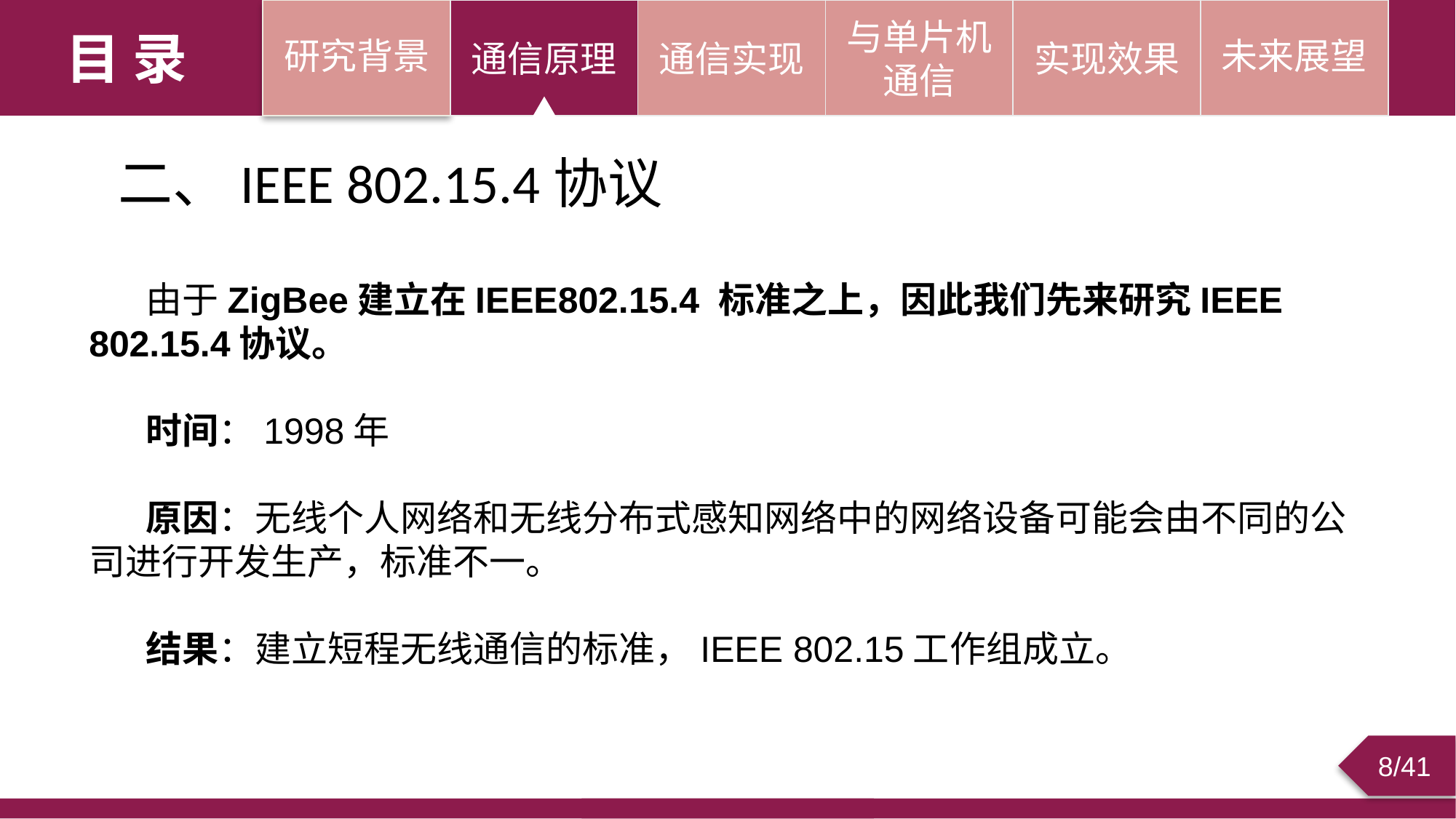

研究背景
通信原理
通信实现
与单片机通信
实现效果
未来展望

目 录

二、IEEE 802.15.4协议
  由于ZigBee建立在IEEE802.15.4 标准之上，因此我们先来研究IEEE 802.15.4协议。

  时间：1998年

  原因：无线个人网络和无线分布式感知网络中的网络设备可能会由不同的公司进行开发生产，标准不一。

  结果：建立短程无线通信的标准，IEEE 802.15工作组成立。
8/41